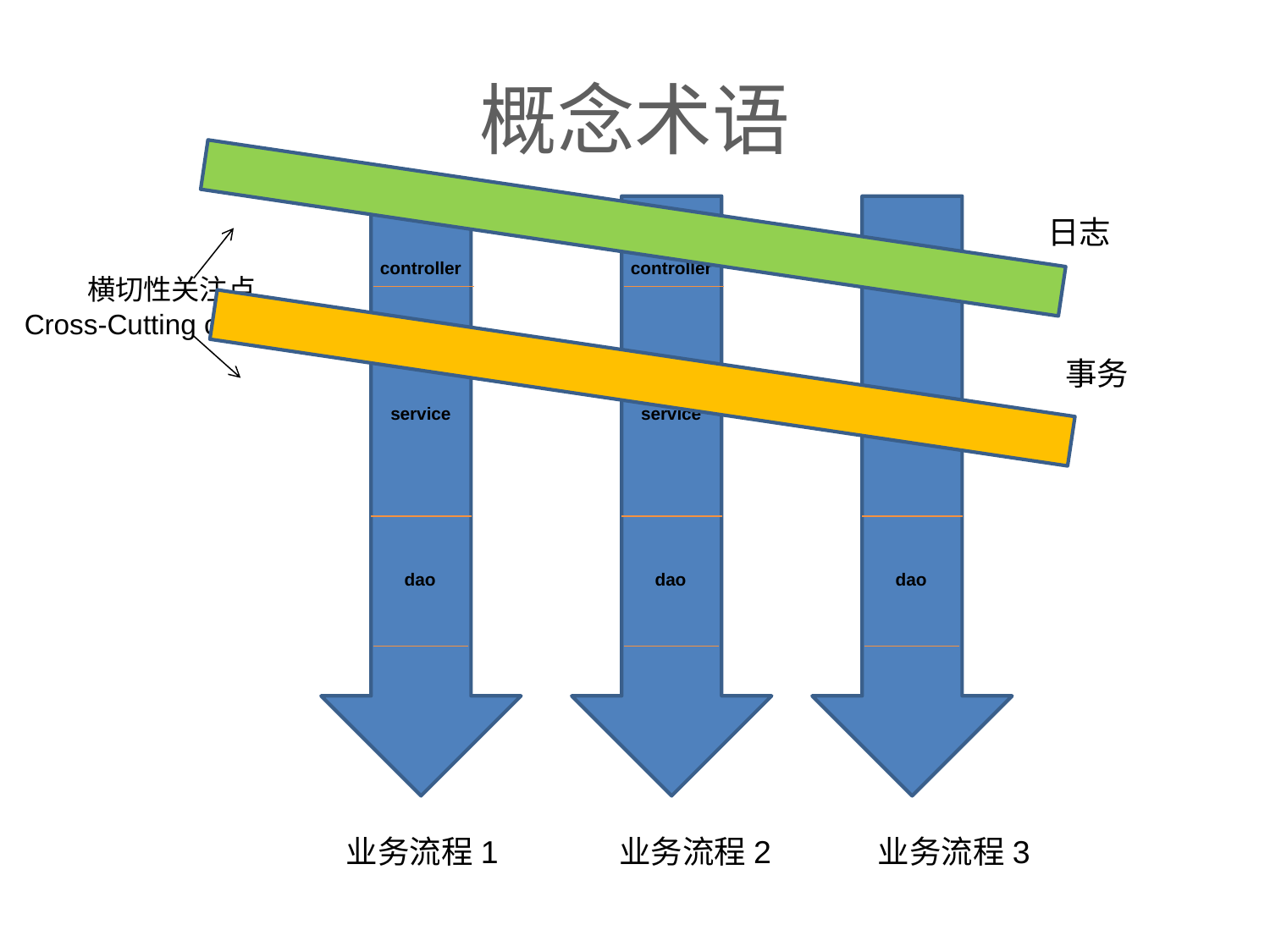

# 概念术语

controller
service
dao

controller
service
dao

controller
service
dao

日志
横切性关注点
Cross-Cutting concerns
事务

业务流程1
业务流程2
业务流程3